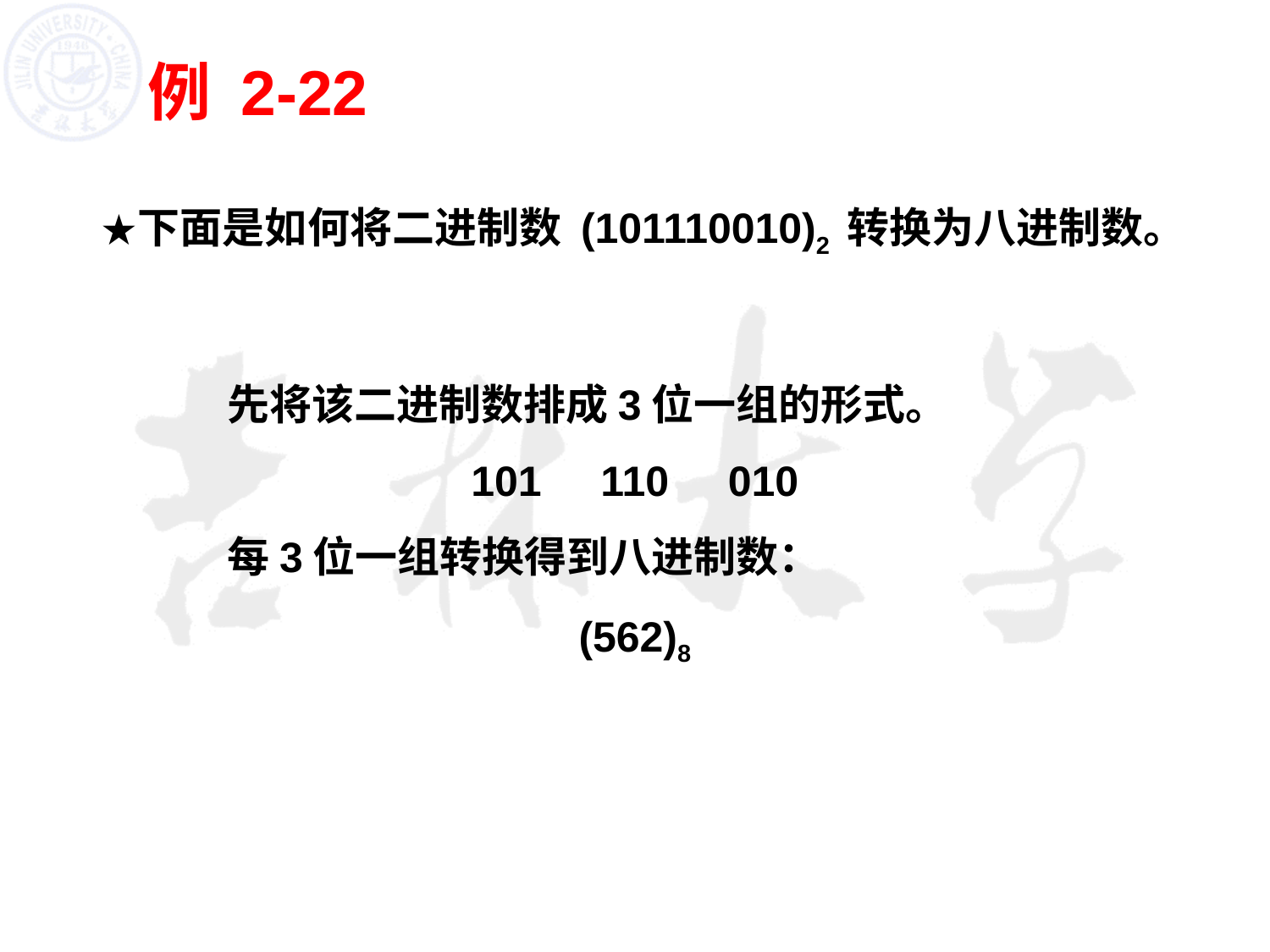

# 例 2-22
下面是如何将二进制数 (101110010)2 转换为八进制数。

	先将该二进制数排成3位一组的形式。
101     110     010
	每3位一组转换得到八进制数：
(562)8